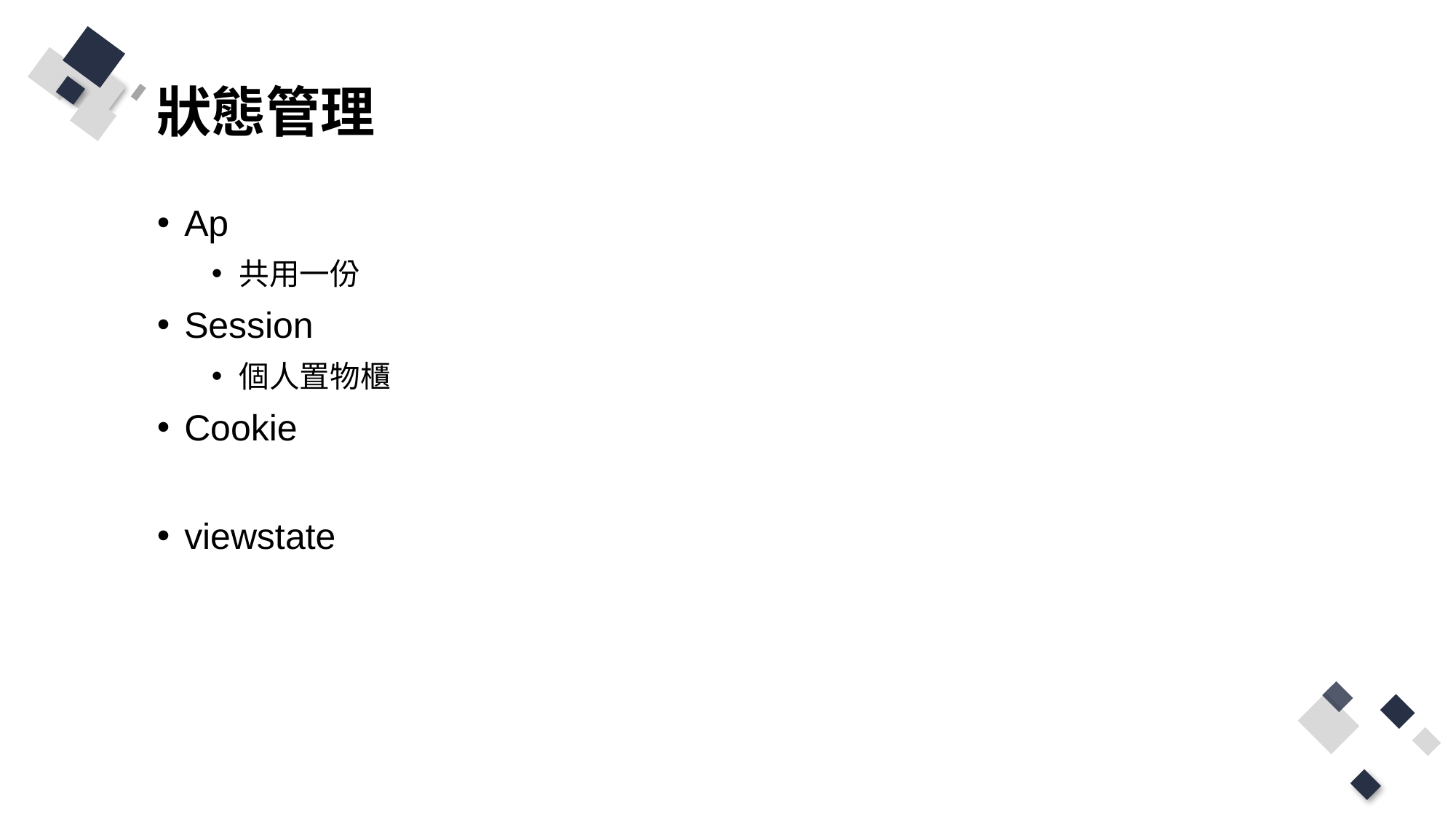

# 狀態管理
Ap
共用一份
Session
個人置物櫃
Cookie

viewstate